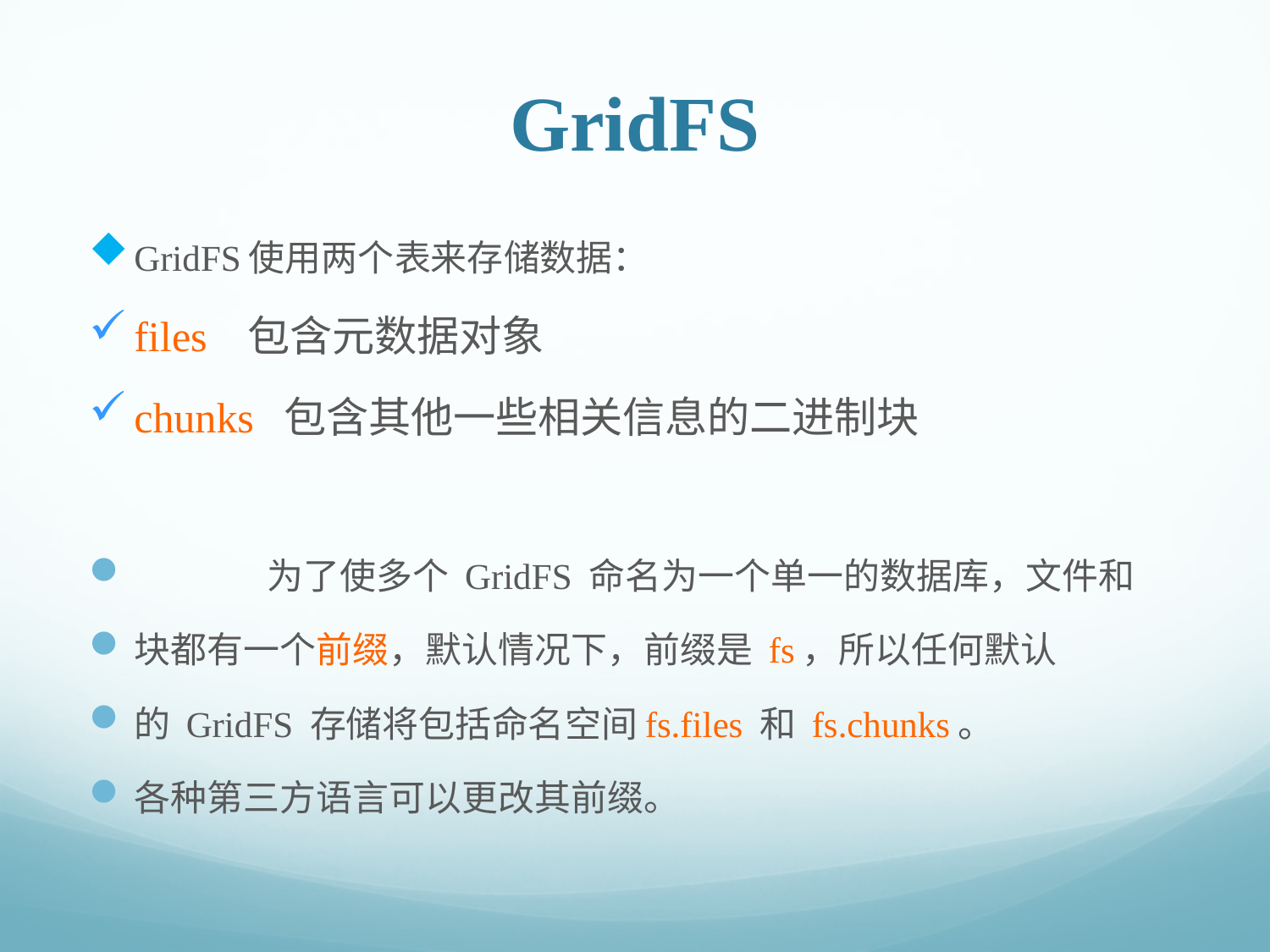

# GridFS
GridFS使用两个表来存储数据：
files   包含元数据对象
chunks  包含其他一些相关信息的二进制块

	  为了使多个 GridFS 命名为一个单一的数据库，文件和
块都有一个前缀，默认情况下，前缀是 fs，所以任何默认
的 GridFS 存储将包括命名空间fs.files 和 fs.chunks。
各种第三方语言可以更改其前缀。